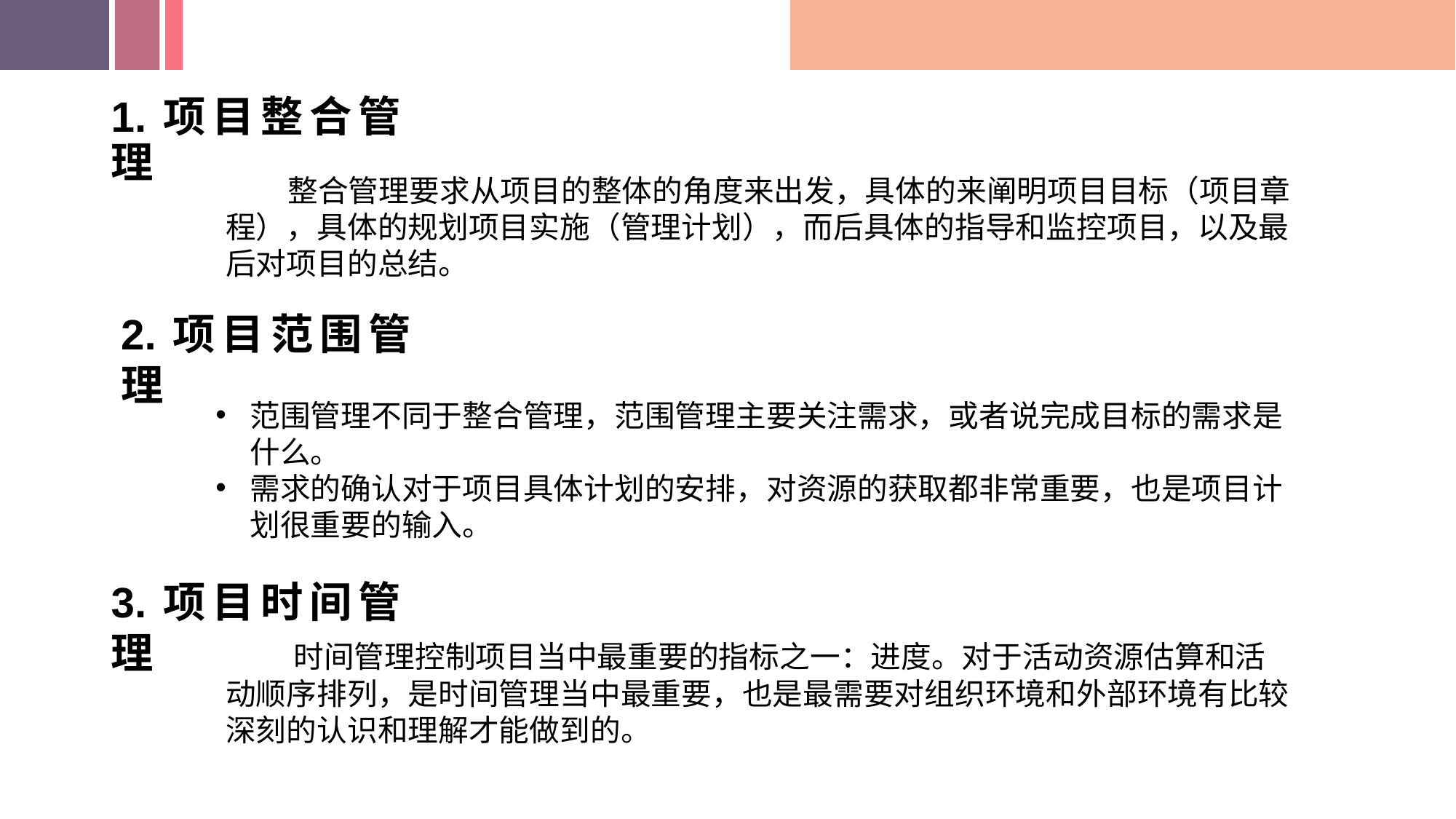

1.项目整合管理

         整合管理要求从项目的整体的角度来出发，具体的来阐明项目目标（项目章程），具体的规划项目实施（管理计划），而后具体的指导和监控项目，以及最后对项目的总结。
2.项目范围管理
范围管理不同于整合管理，范围管理主要关注需求，或者说完成目标的需求是什么。
需求的确认对于项目具体计划的安排，对资源的获取都非常重要，也是项目计划很重要的输入。
3.项目时间管理
         时间管理控制项目当中最重要的指标之一：进度。对于活动资源估算和活动顺序排列，是时间管理当中最重要，也是最需要对组织环境和外部环境有比较深刻的认识和理解才能做到的。